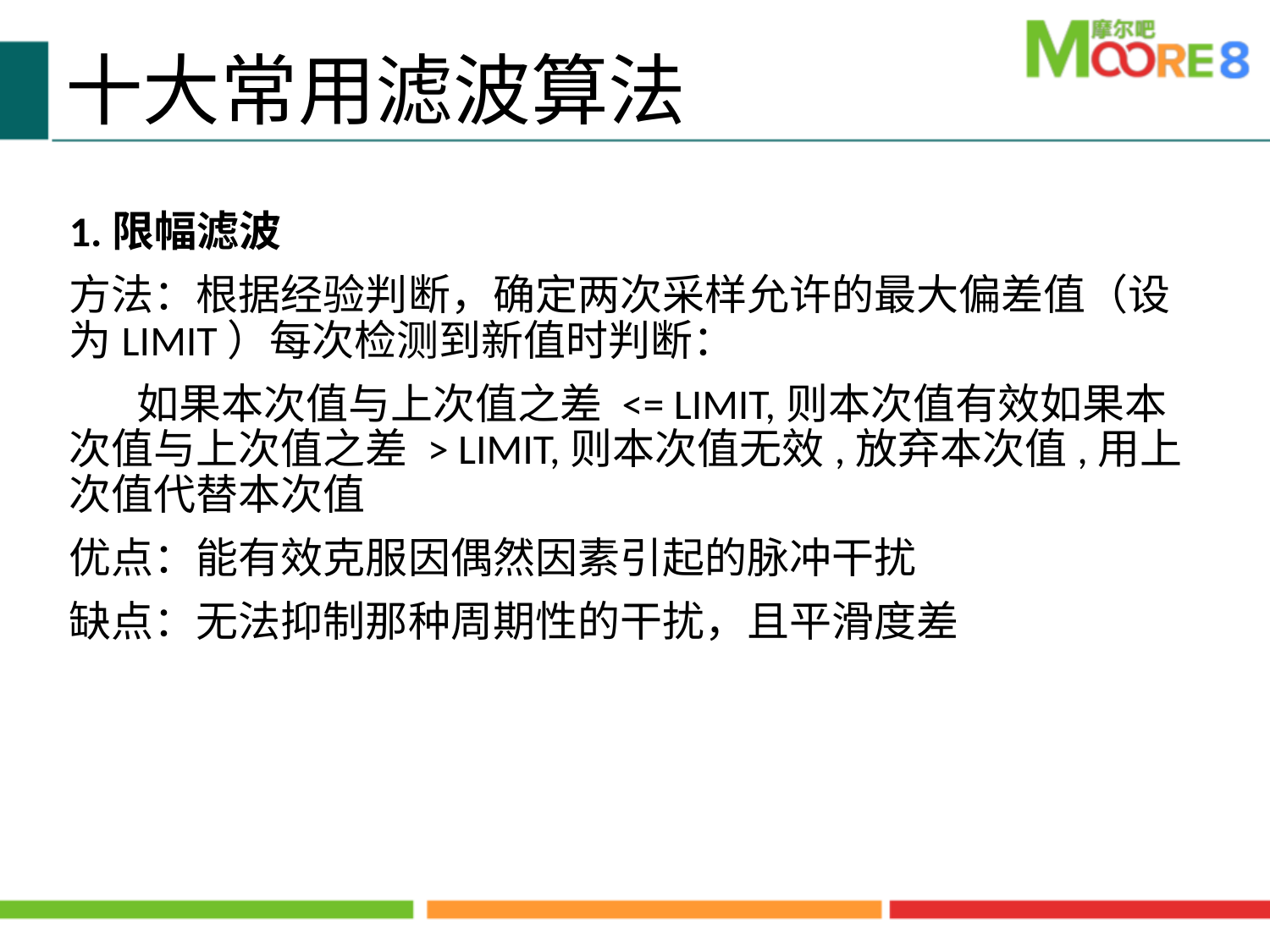

# 十大常用滤波算法
1.限幅滤波
方法：根据经验判断，确定两次采样允许的最大偏差值（设为LIMIT）每次检测到新值时判断：
      如果本次值与上次值之差 <= LIMIT,则本次值有效如果本次值与上次值之差 > LIMIT,则本次值无效,放弃本次值,用上次值代替本次值
优点：能有效克服因偶然因素引起的脉冲干扰
缺点：无法抑制那种周期性的干扰，且平滑度差